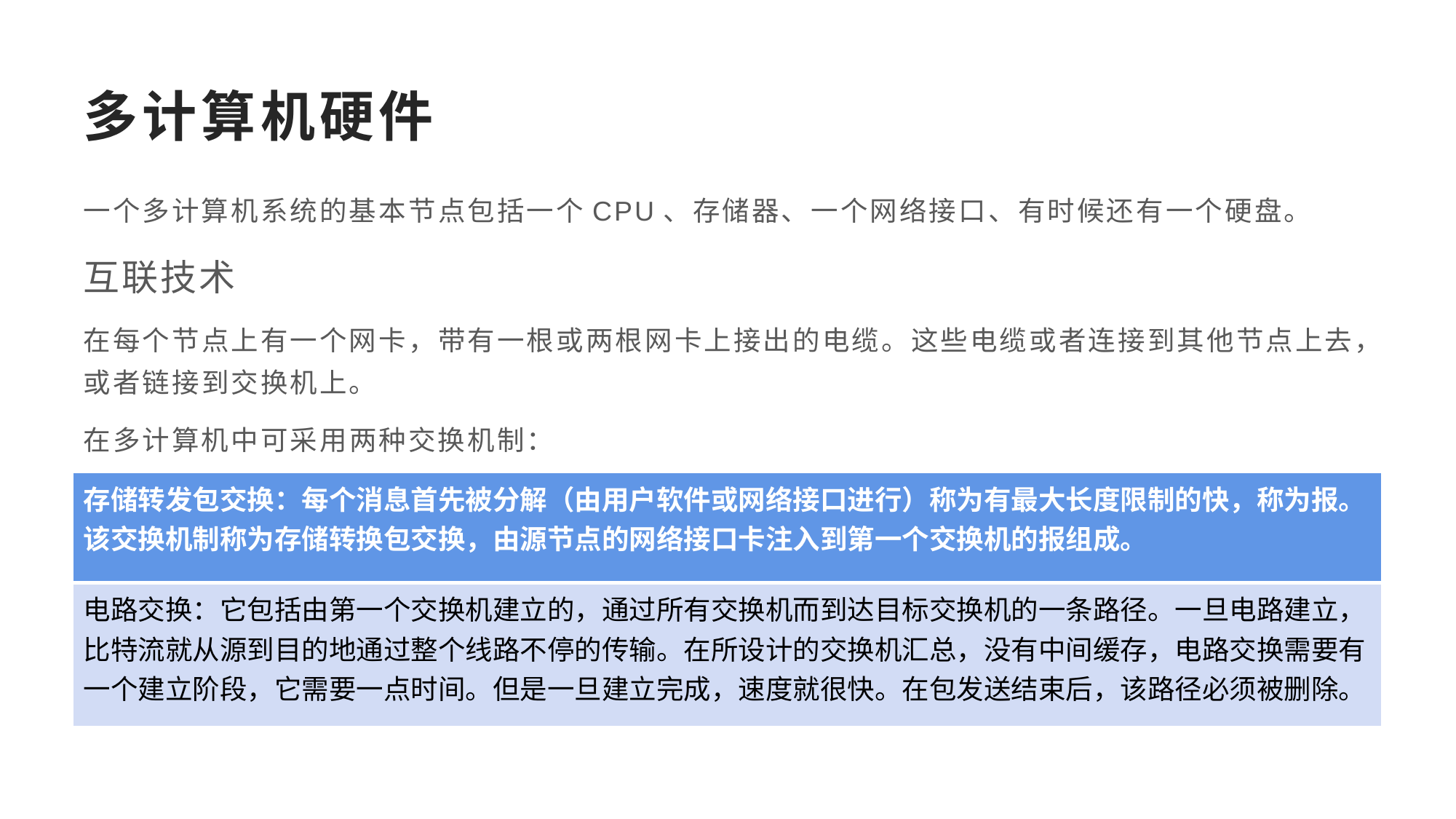

# 多计算机硬件
一个多计算机系统的基本节点包括一个CPU、存储器、一个网络接口、有时候还有一个硬盘。
互联技术
在每个节点上有一个网卡，带有一根或两根网卡上接出的电缆。这些电缆或者连接到其他节点上去，或者链接到交换机上。
在多计算机中可采用两种交换机制：
| 存储转发包交换：每个消息首先被分解（由用户软件或网络接口进行）称为有最大长度限制的快，称为报。该交换机制称为存储转换包交换，由源节点的网络接口卡注入到第一个交换机的报组成。 |
| --- |
| 电路交换：它包括由第一个交换机建立的，通过所有交换机而到达目标交换机的一条路径。一旦电路建立，比特流就从源到目的地通过整个线路不停的传输。在所设计的交换机汇总，没有中间缓存，电路交换需要有一个建立阶段，它需要一点时间。但是一旦建立完成，速度就很快。在包发送结束后，该路径必须被删除。 |